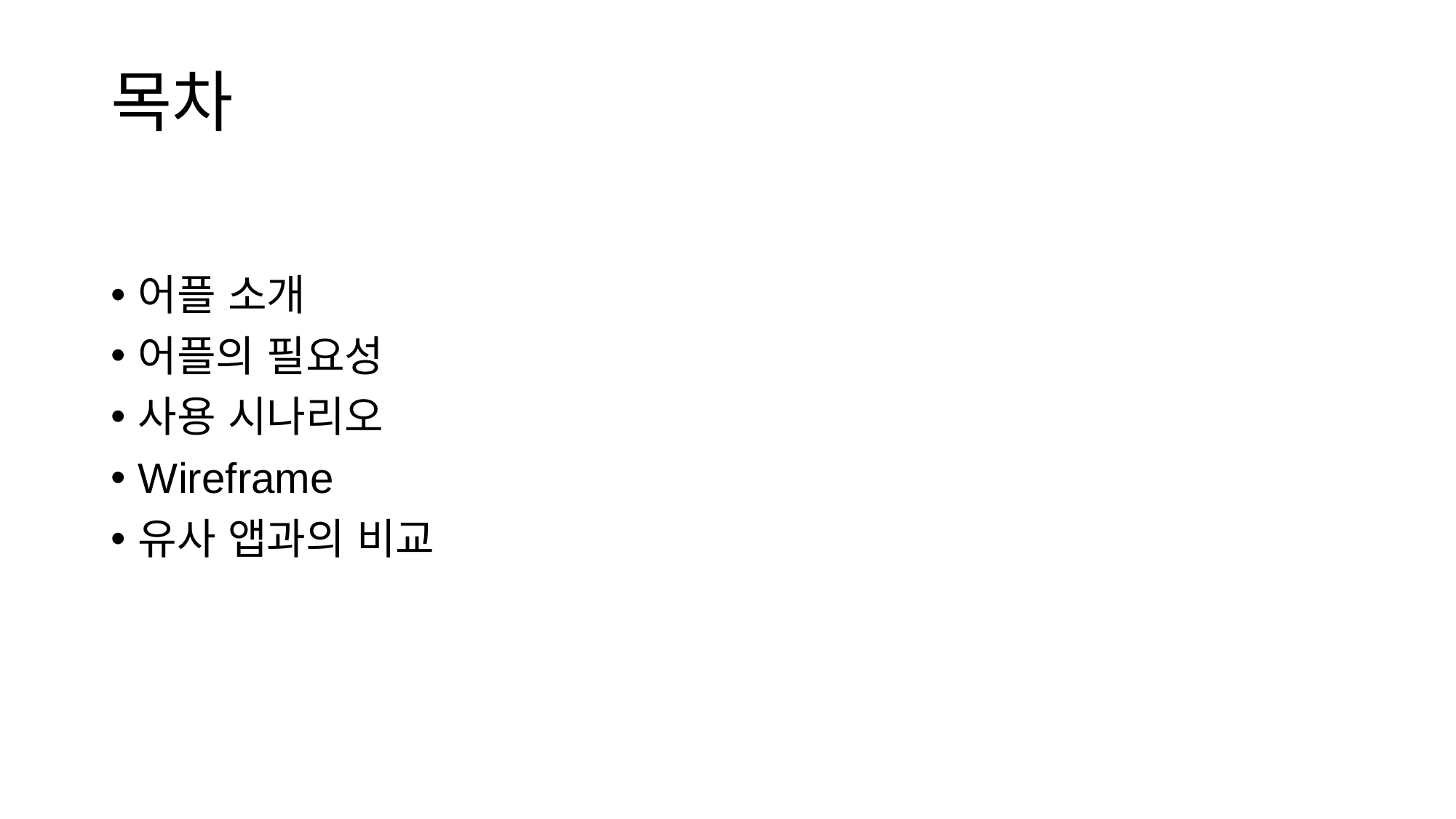

# 목차
어플 소개
어플의 필요성
사용 시나리오
Wireframe
유사 앱과의 비교